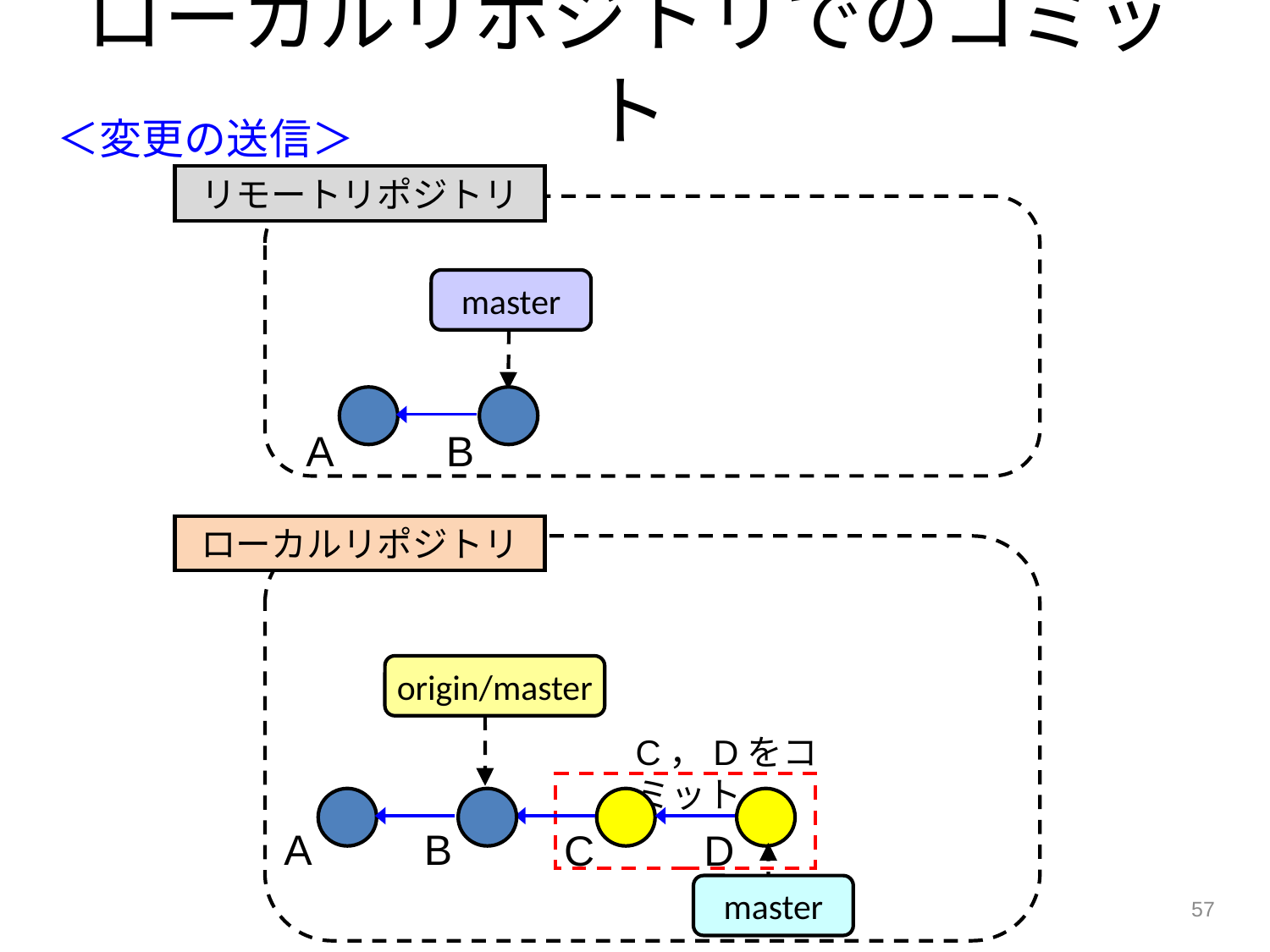

ローカルリポジトリでのコミット
＜変更の送信＞
リモートリポジトリ

master

A
B
ローカルリポジトリ

origin/master

C，Dをコミット

A
B
C
D

57
master